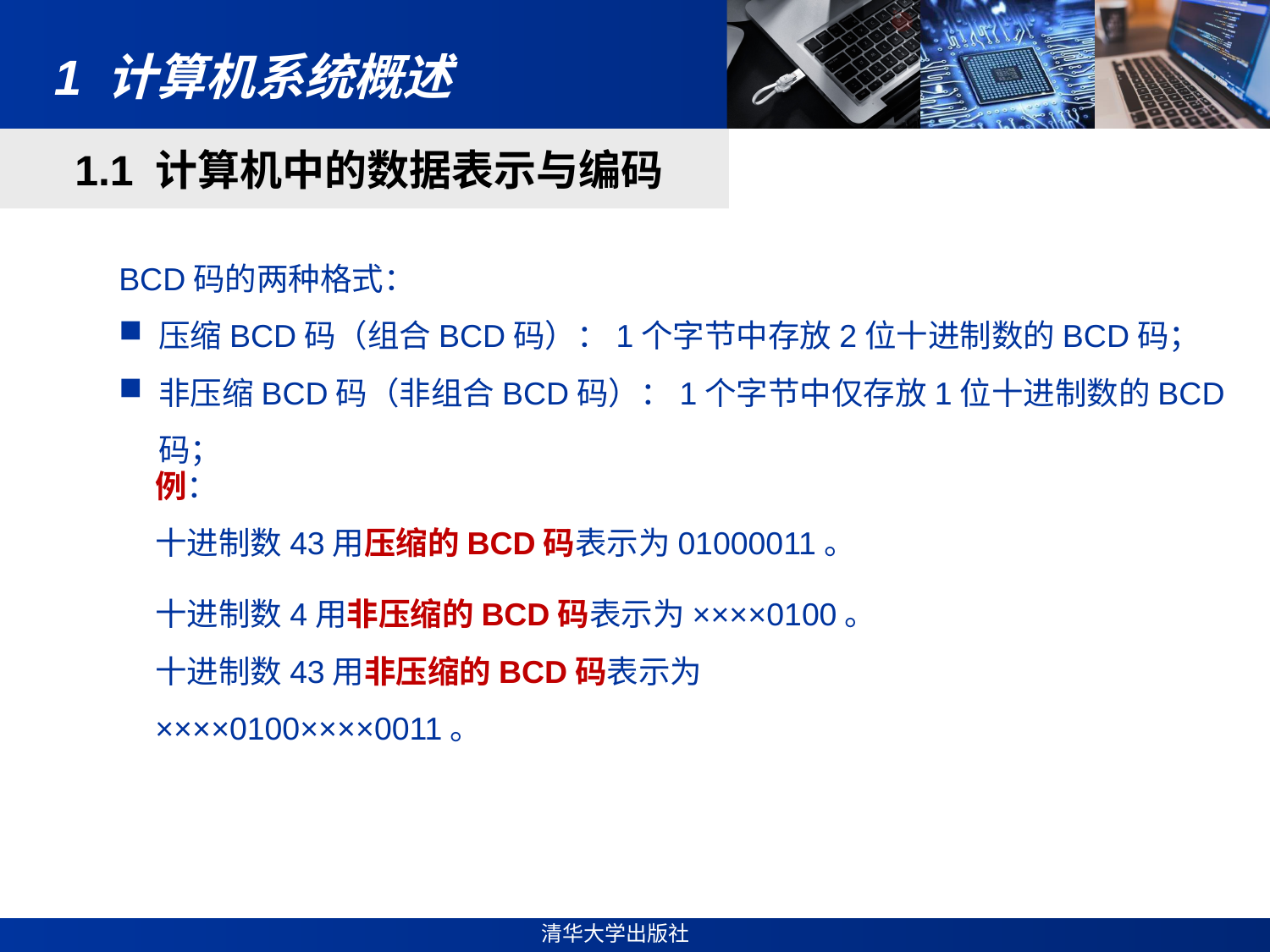

# 1 计算机系统概述
1.1 计算机中的数据表示与编码
BCD码的两种格式：
压缩BCD码（组合BCD码）：1个字节中存放2位十进制数的BCD码；
非压缩BCD码（非组合BCD码）：1个字节中仅存放1位十进制数的BCD码；
例：
十进制数43用压缩的BCD码表示为01000011。
十进制数4用非压缩的BCD码表示为××××0100。
十进制数43用非压缩的BCD码表示为××××0100××××0011。